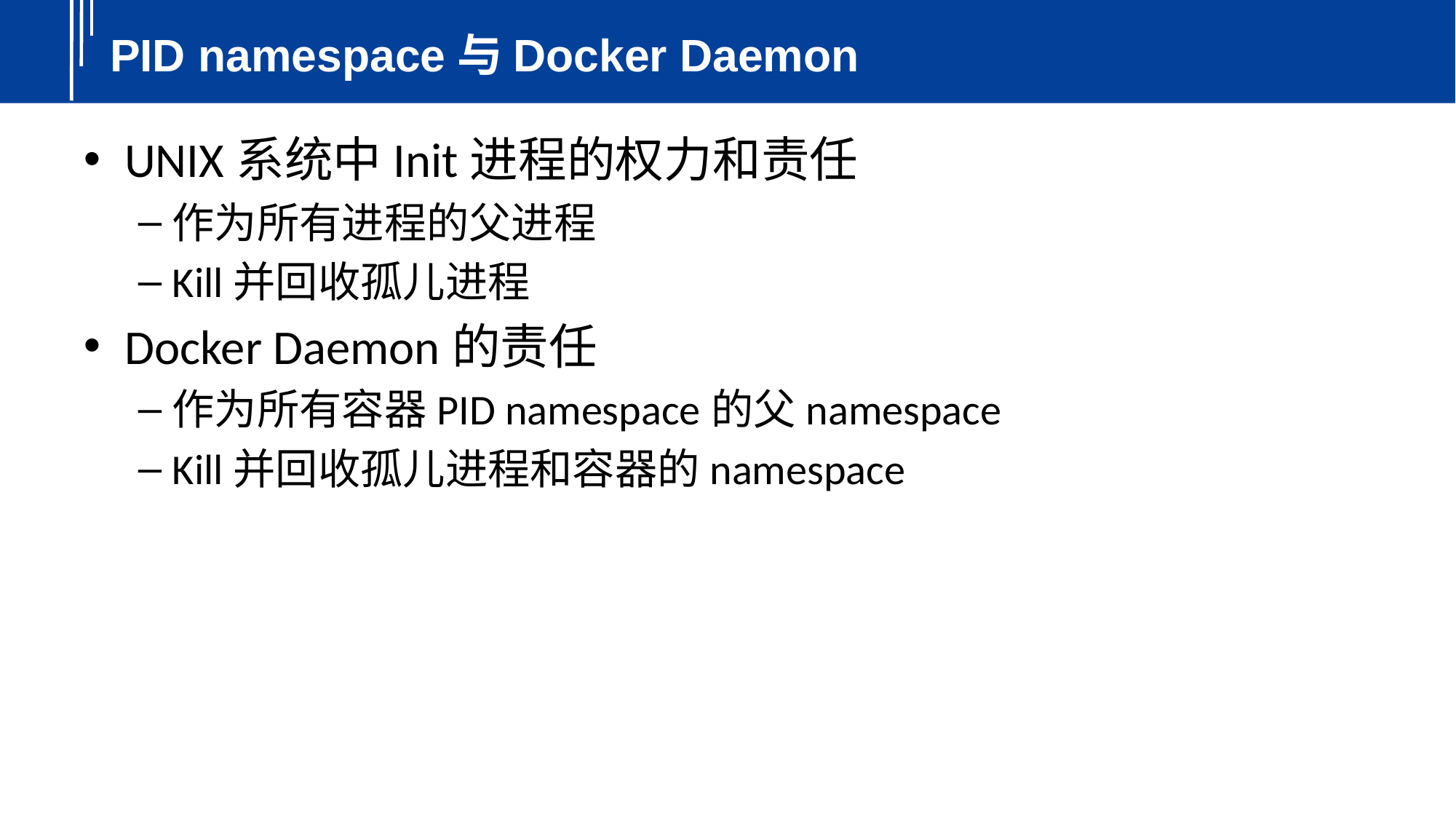

# PID namespace与Docker Daemon
UNIX系统中Init进程的权力和责任
作为所有进程的父进程
Kill并回收孤儿进程
Docker Daemon的责任
作为所有容器PID namespace的父namespace
Kill并回收孤儿进程和容器的namespace